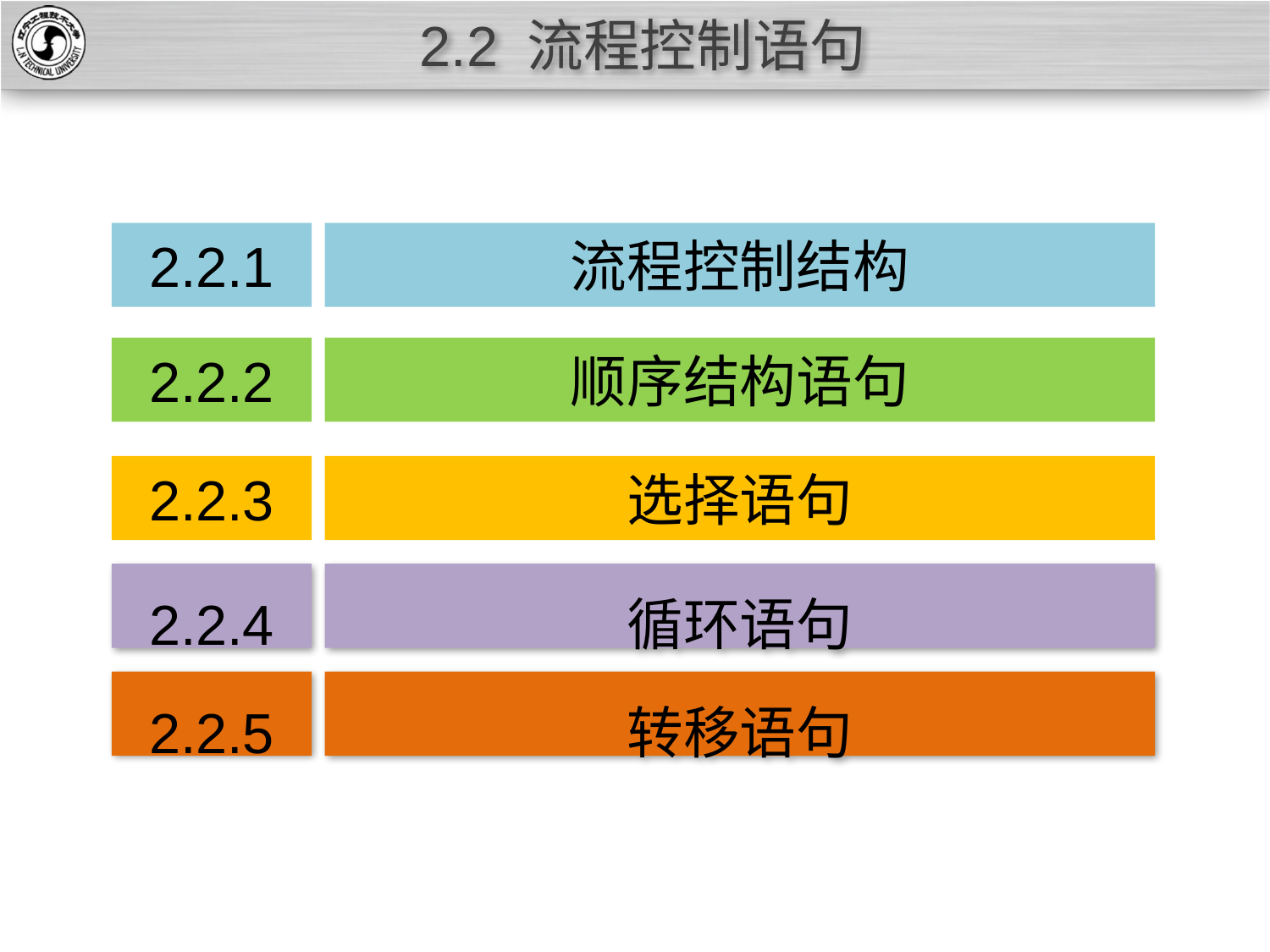

# 2.2 流程控制语句
2.2.1
流程控制结构
2.2.2
顺序结构语句
2.2.3
选择语句
2.2.4
循环语句
2.2.5
转移语句